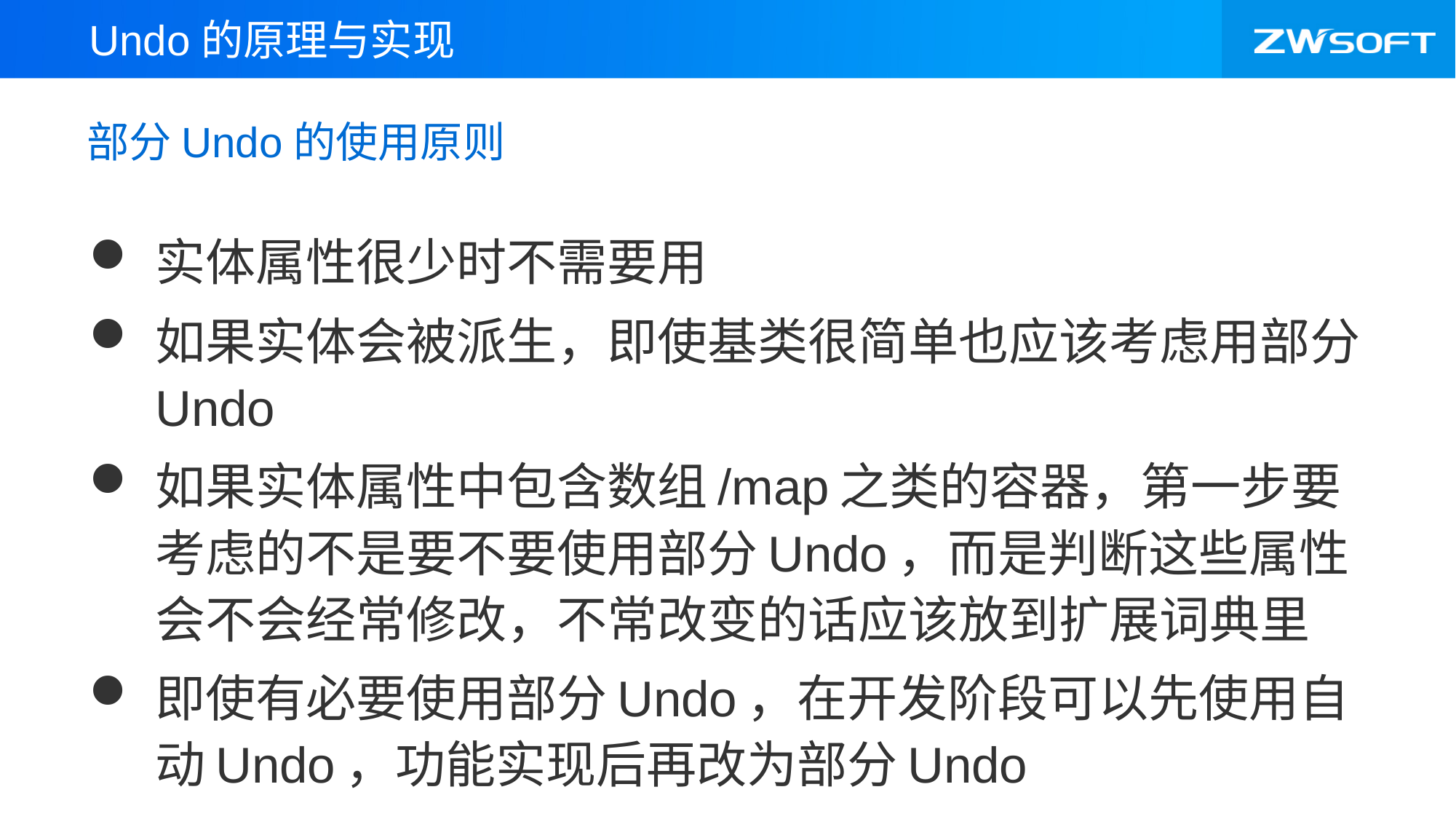

Undo的原理与实现
# 部分Undo的使用原则
实体属性很少时不需要用
如果实体会被派生，即使基类很简单也应该考虑用部分Undo
如果实体属性中包含数组/map之类的容器，第一步要考虑的不是要不要使用部分Undo，而是判断这些属性会不会经常修改，不常改变的话应该放到扩展词典里
即使有必要使用部分Undo，在开发阶段可以先使用自动Undo，功能实现后再改为部分Undo